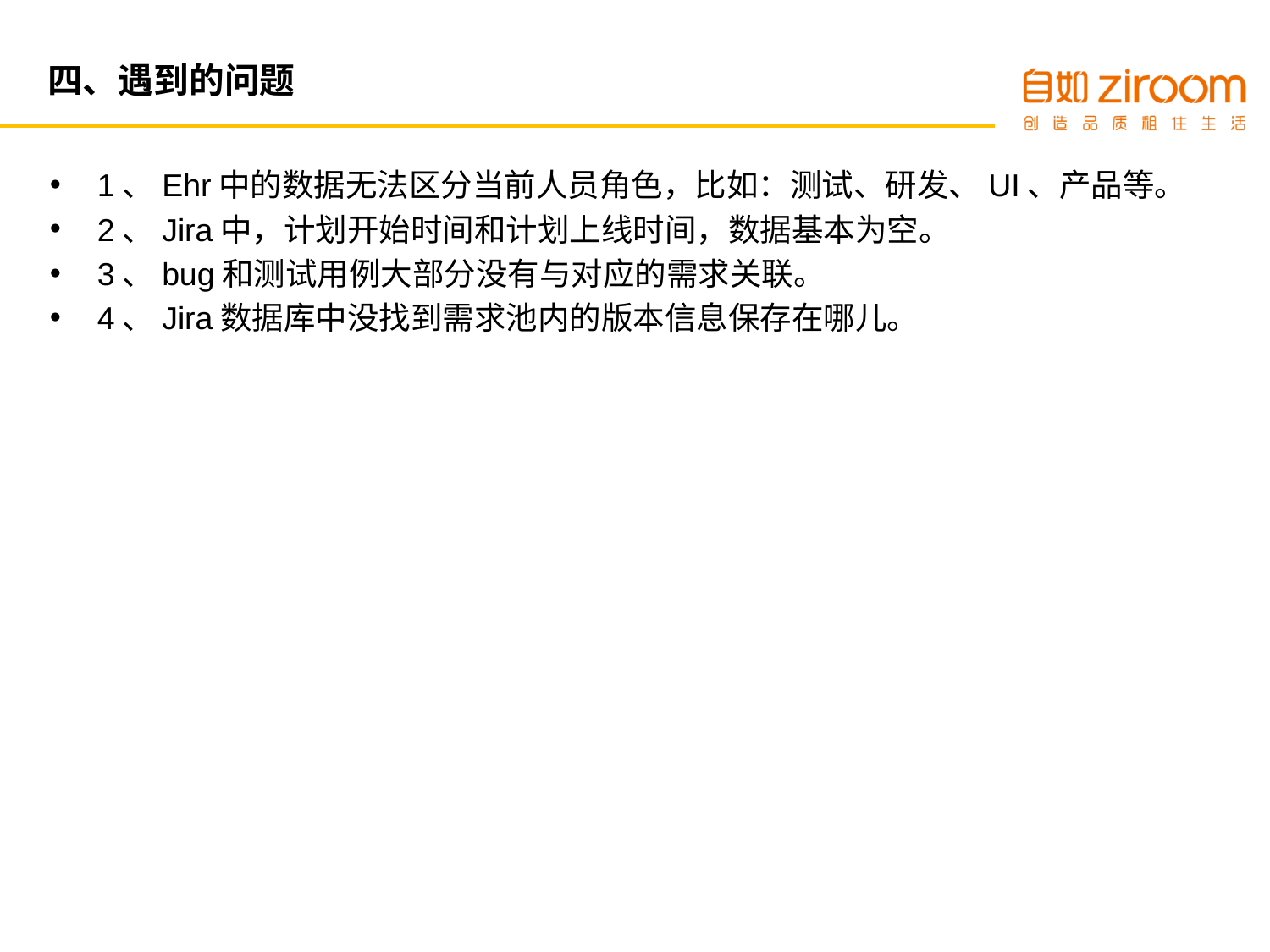

# 四、遇到的问题
1、Ehr中的数据无法区分当前人员角色，比如：测试、研发、UI、产品等。
2、Jira中，计划开始时间和计划上线时间，数据基本为空。
3、bug和测试用例大部分没有与对应的需求关联。
4、Jira数据库中没找到需求池内的版本信息保存在哪儿。